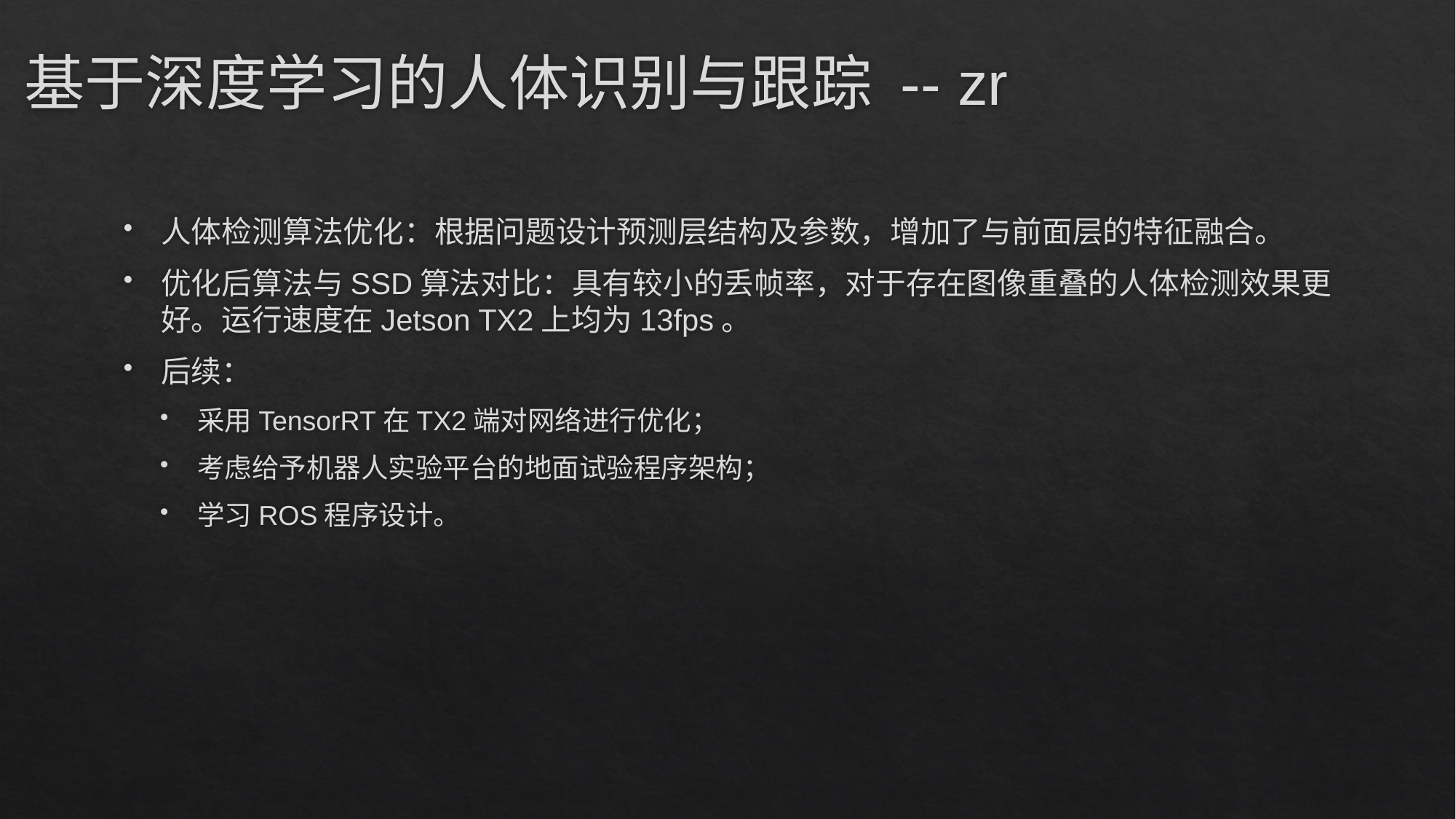

# 基于深度学习的人体识别与跟踪 -- zr
人体检测算法优化：根据问题设计预测层结构及参数，增加了与前面层的特征融合。
优化后算法与SSD算法对比：具有较小的丢帧率，对于存在图像重叠的人体检测效果更好。运行速度在Jetson TX2上均为13fps。
后续：
采用TensorRT在TX2端对网络进行优化；
考虑给予机器人实验平台的地面试验程序架构；
学习ROS程序设计。